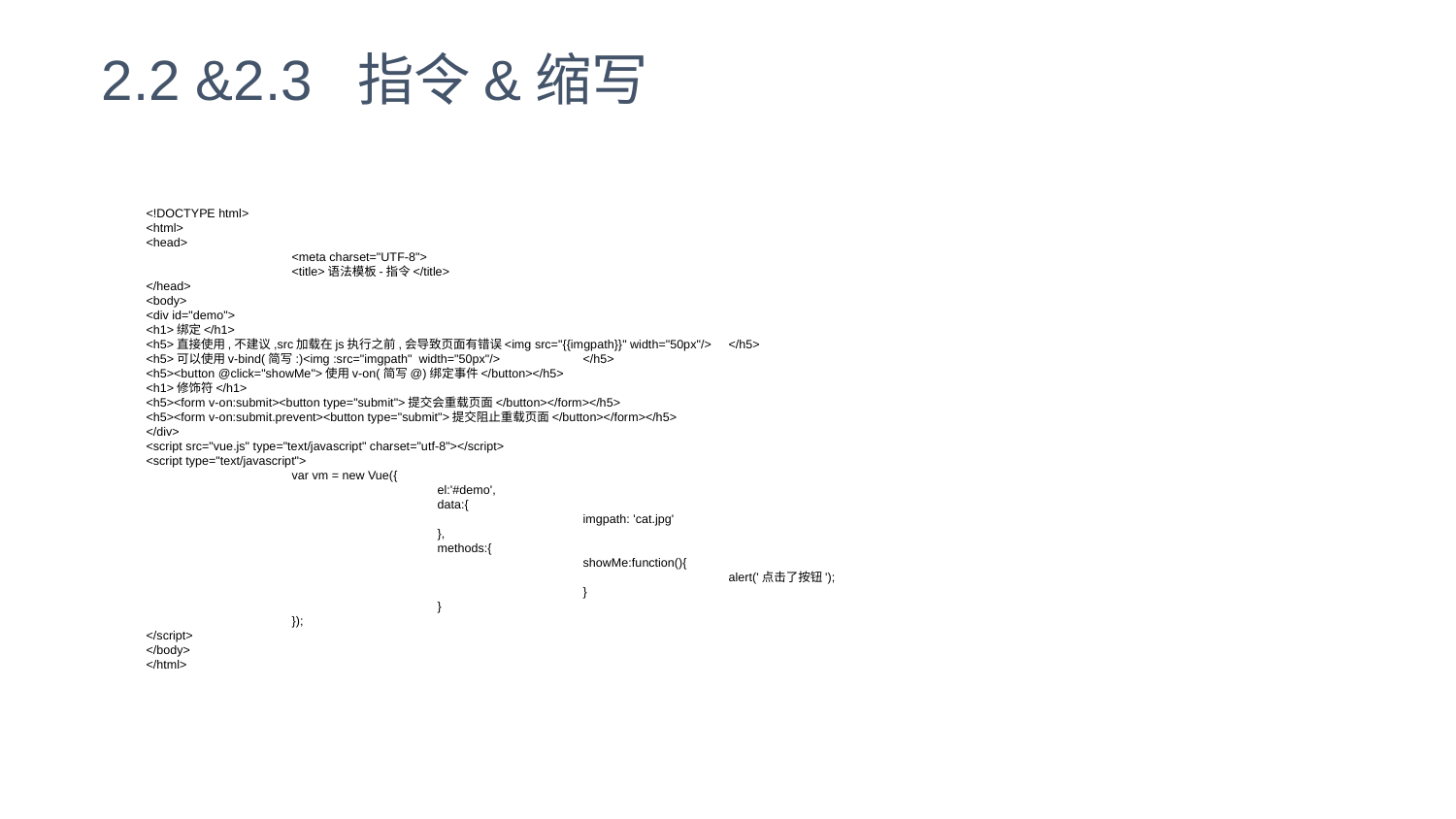

2.2 &2.3  指令&缩写
<!DOCTYPE html>
<html>
<head>
	<meta charset="UTF-8">
	<title>语法模板-指令</title>
</head>
<body>
<div id="demo">
<h1>绑定</h1>
<h5>直接使用,不建议,src加载在js执行之前,会导致页面有错误<img src="{{imgpath}}" width="50px"/>	</h5>
<h5>可以使用v-bind(简写:)<img :src="imgpath"  width="50px"/>	</h5>
<h5><button @click="showMe">使用v-on(简写@)绑定事件</button></h5>
<h1>修饰符</h1>
<h5><form v-on:submit><button type="submit">提交会重载页面</button></form></h5>
<h5><form v-on:submit.prevent><button type="submit">提交阻止重载页面</button></form></h5>
</div>
<script src="vue.js" type="text/javascript" charset="utf-8"></script>
<script type="text/javascript">
	var vm = new Vue({
		el:'#demo',
		data:{
			imgpath: 'cat.jpg'
		},
		methods:{
			showMe:function(){
				alert('点击了按钮');
			}
		}
	});
</script>
</body>
</html>
21